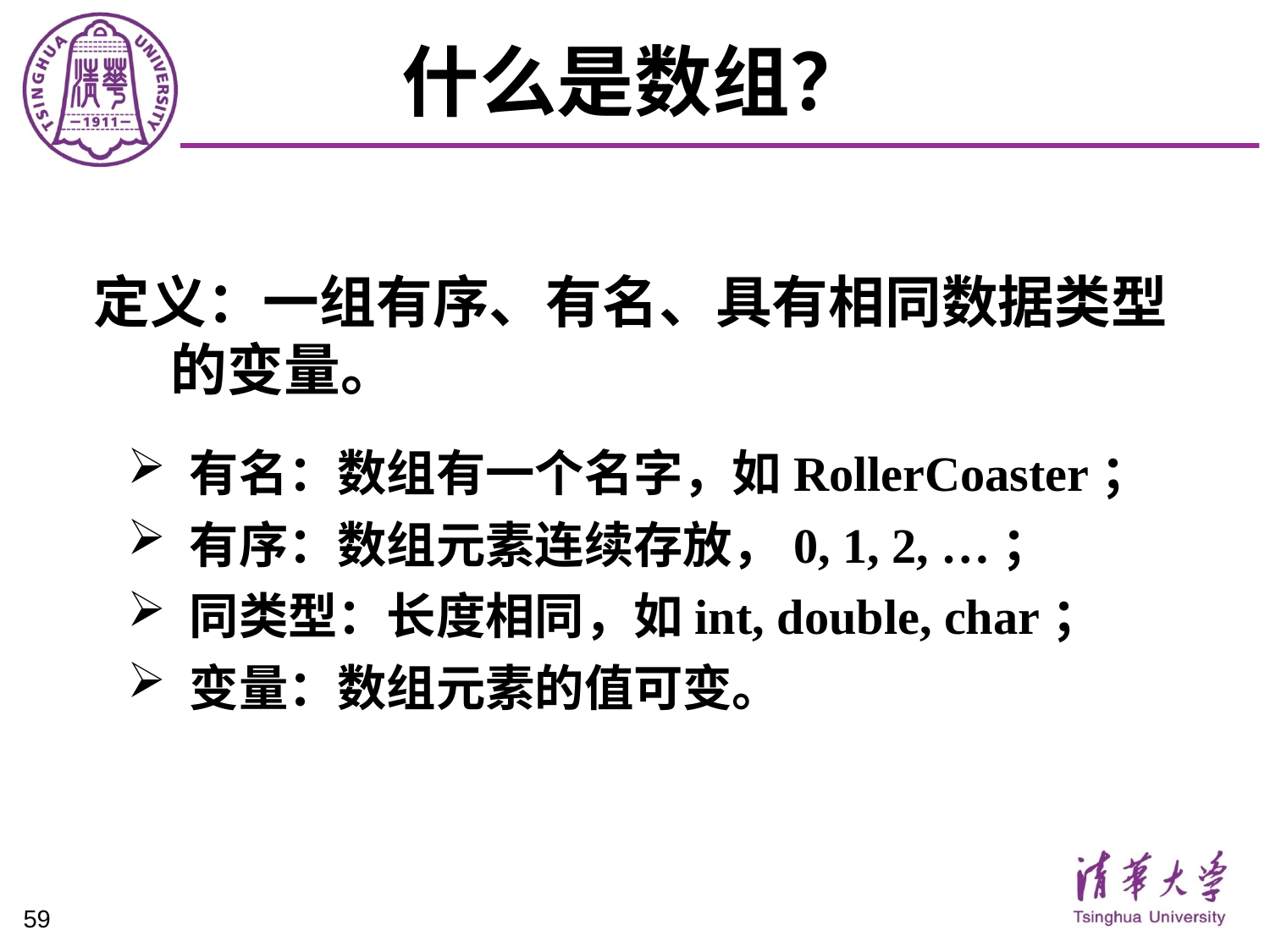

# 什么是数组？
定义：一组有序、有名、具有相同数据类型
      的变量。
 有名：数组有一个名字，如RollerCoaster；
 有序：数组元素连续存放，0, 1, 2, …；
 同类型：长度相同，如int, double, char；
 变量：数组元素的值可变。
59